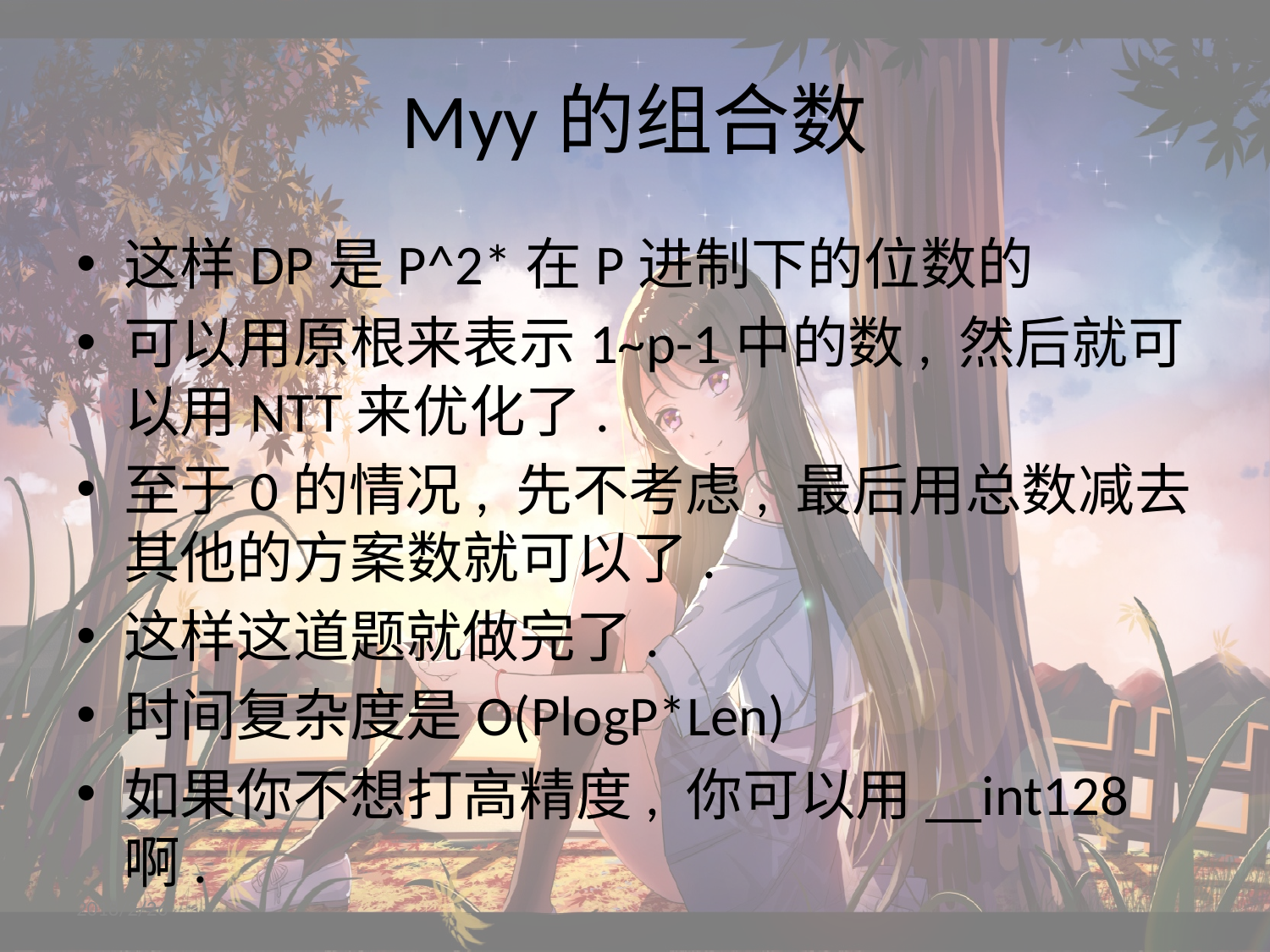

# Myy的组合数
这样DP是P^2*在P进制下的位数的
可以用原根来表示1~p-1中的数, 然后就可以用NTT来优化了.
至于0的情况, 先不考虑, 最后用总数减去其他的方案数就可以了.
这样这道题就做完了.
时间复杂度是O(PlogP*Len)
如果你不想打高精度, 你可以用__int128啊.
2018/2/26